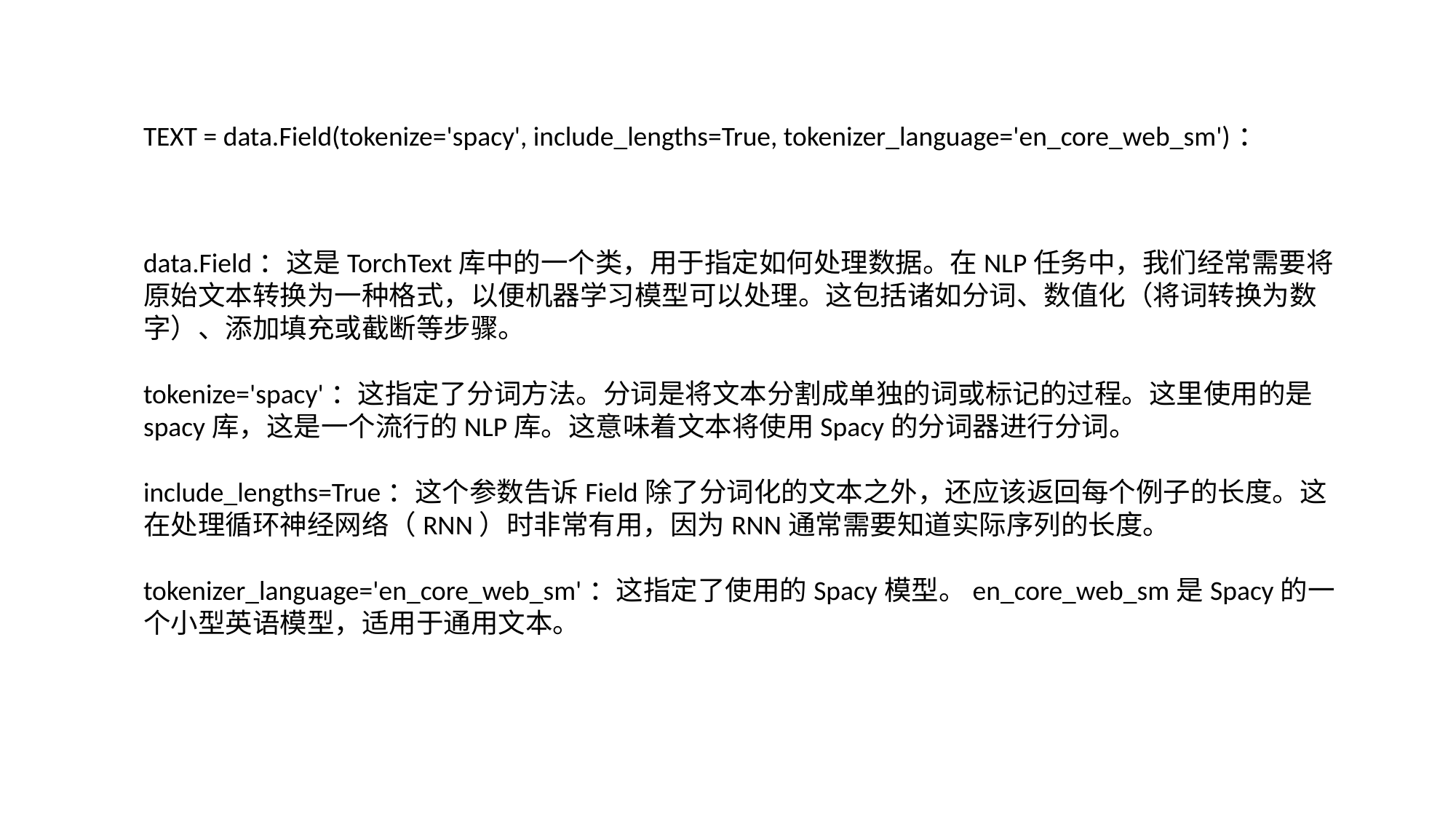

TEXT = data.Field(tokenize='spacy', include_lengths=True, tokenizer_language='en_core_web_sm')：

data.Field：这是TorchText库中的一个类，用于指定如何处理数据。在NLP任务中，我们经常需要将原始文本转换为一种格式，以便机器学习模型可以处理。这包括诸如分词、数值化（将词转换为数字）、添加填充或截断等步骤。

tokenize='spacy'：这指定了分词方法。分词是将文本分割成单独的词或标记的过程。这里使用的是spacy库，这是一个流行的NLP库。这意味着文本将使用Spacy的分词器进行分词。

include_lengths=True：这个参数告诉Field除了分词化的文本之外，还应该返回每个例子的长度。这在处理循环神经网络（RNN）时非常有用，因为RNN通常需要知道实际序列的长度。

tokenizer_language='en_core_web_sm'：这指定了使用的Spacy模型。en_core_web_sm是Spacy的一个小型英语模型，适用于通用文本。